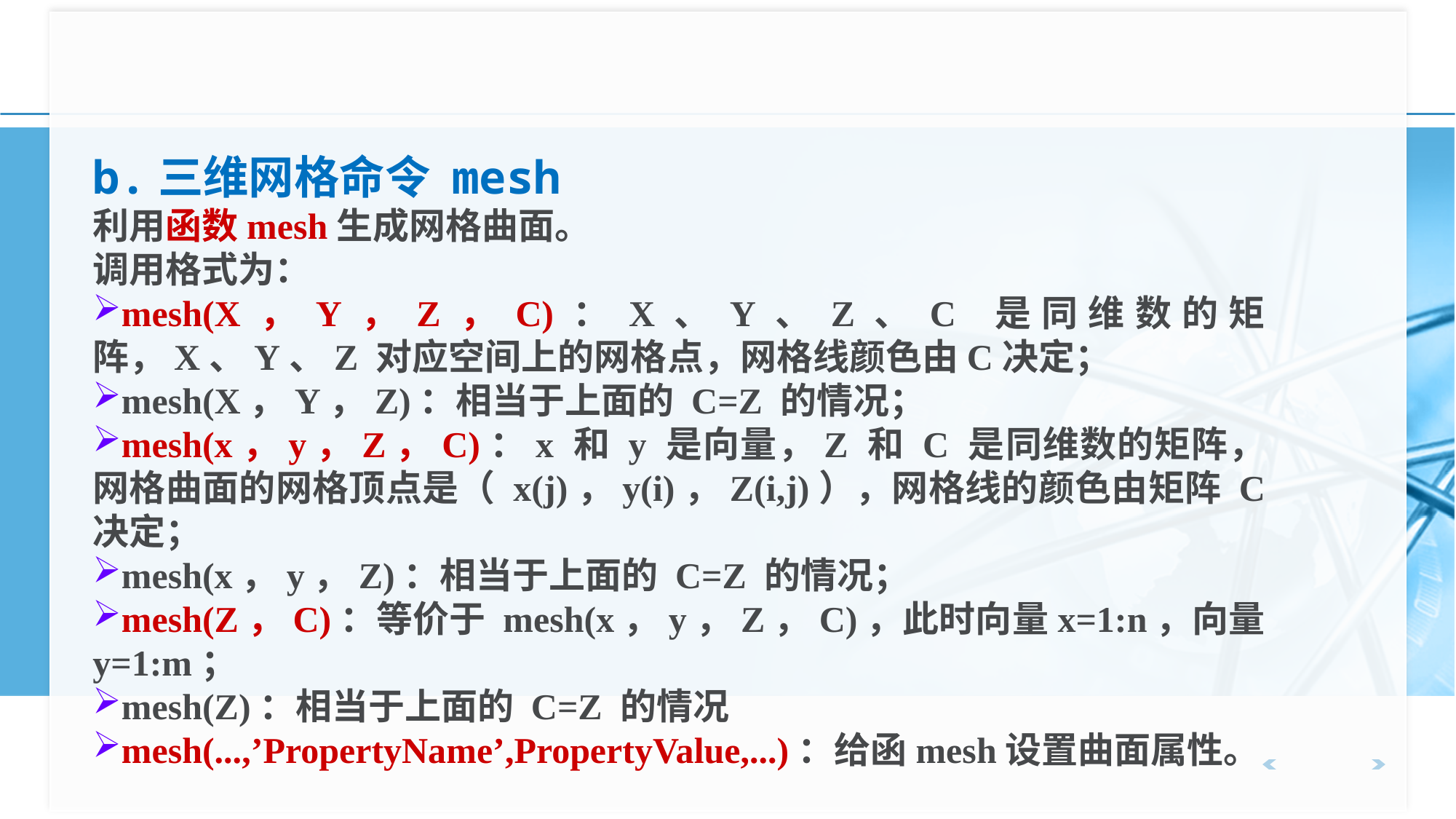

b.三维网格命令 mesh
利用函数mesh生成网格曲面。
调用格式为：
mesh(X，Y，Z，C)：X、Y、Z、C 是同维数的矩阵，X、Y、Z 对应空间上的网格点，网格线颜色由C决定；
mesh(X，Y，Z)：相当于上面的 C=Z 的情况；
mesh(x，y，Z，C)：x 和 y 是向量，Z 和 C 是同维数的矩阵，网格曲面的网格顶点是（ x(j)，y(i)，Z(i,j)），网格线的颜色由矩阵 C 决定；
mesh(x，y，Z)：相当于上面的 C=Z 的情况；
mesh(Z，C)：等价于 mesh(x，y，Z，C)，此时向量x=1:n，向量 y=1:m；
mesh(Z)：相当于上面的 C=Z 的情况
mesh(...,’PropertyName’,PropertyValue,...)：给函mesh设置曲面属性。
21